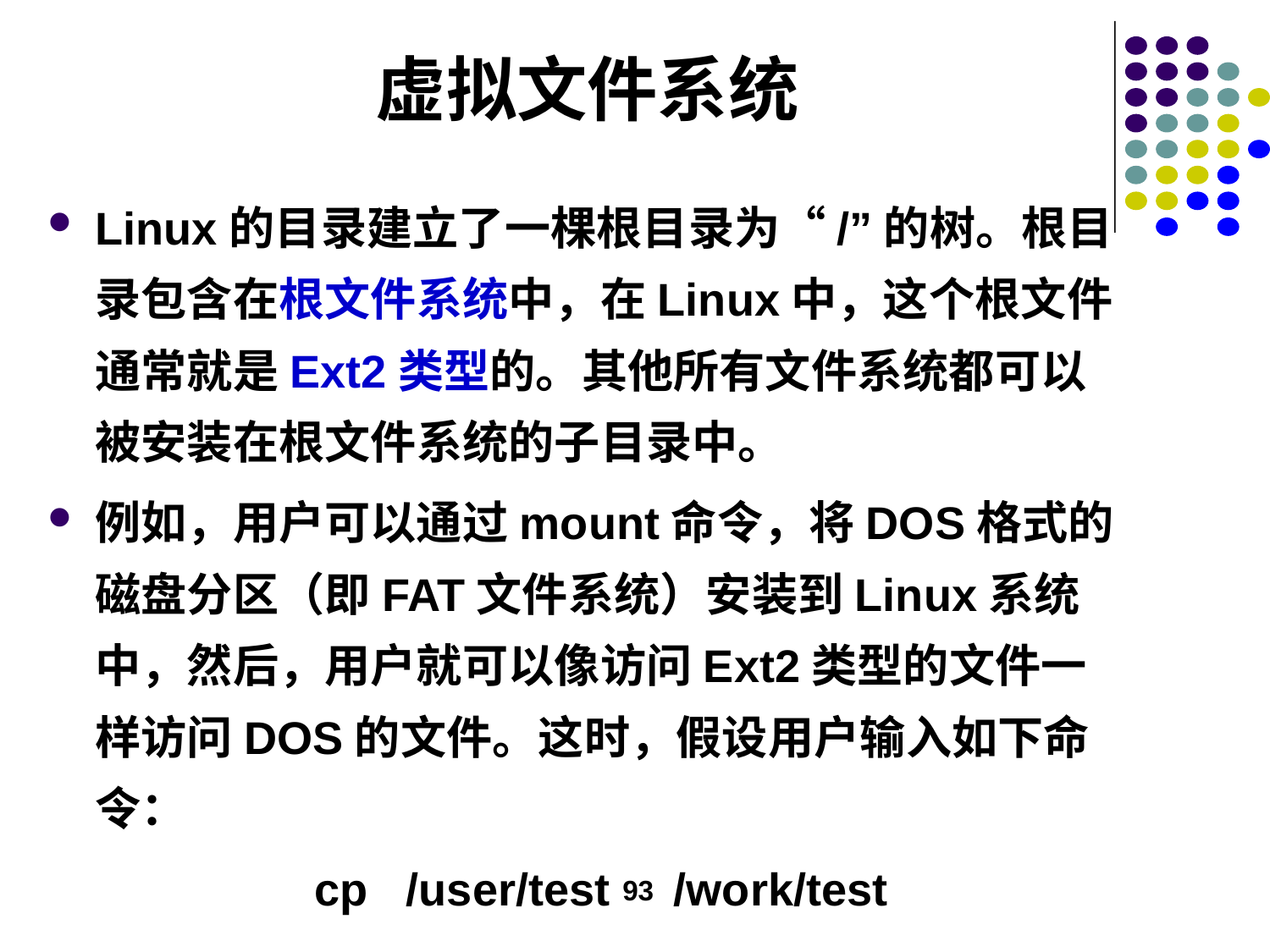

# 虚拟文件系统
Linux的目录建立了一棵根目录为“/”的树。根目录包含在根文件系统中，在Linux中，这个根文件通常就是Ext2类型的。其他所有文件系统都可以被安装在根文件系统的子目录中。
例如，用户可以通过mount命令，将DOS格式的磁盘分区（即FAT文件系统）安装到Linux系统中，然后，用户就可以像访问Ext2类型的文件一样访问DOS的文件。这时，假设用户输入如下命令：
                     cp   /user/test     /work/test

93